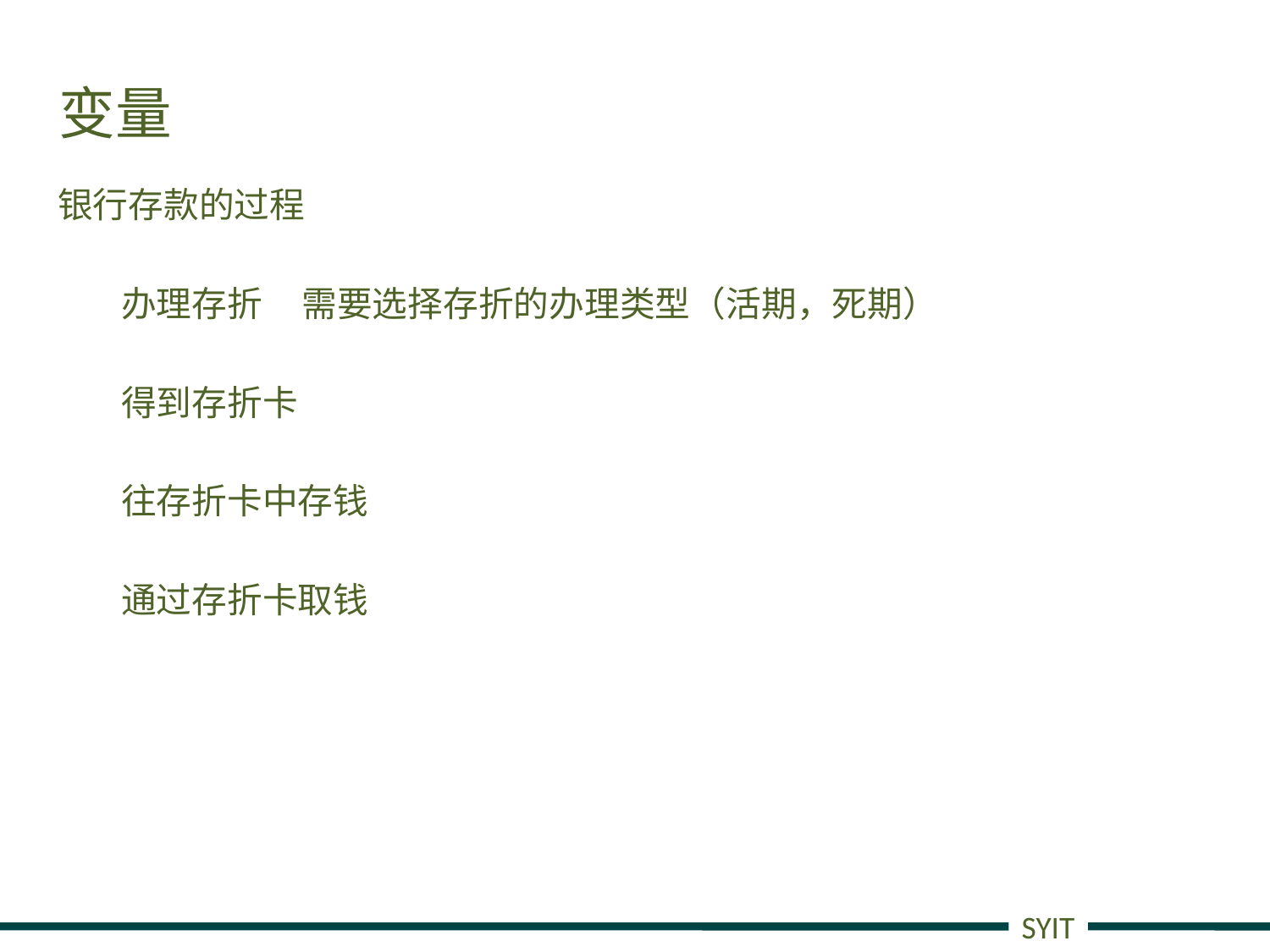

# 变量
银行存款的过程

办理存折     需要选择存折的办理类型（活期，死期）

得到存折卡

往存折卡中存钱

通过存折卡取钱
SYIT